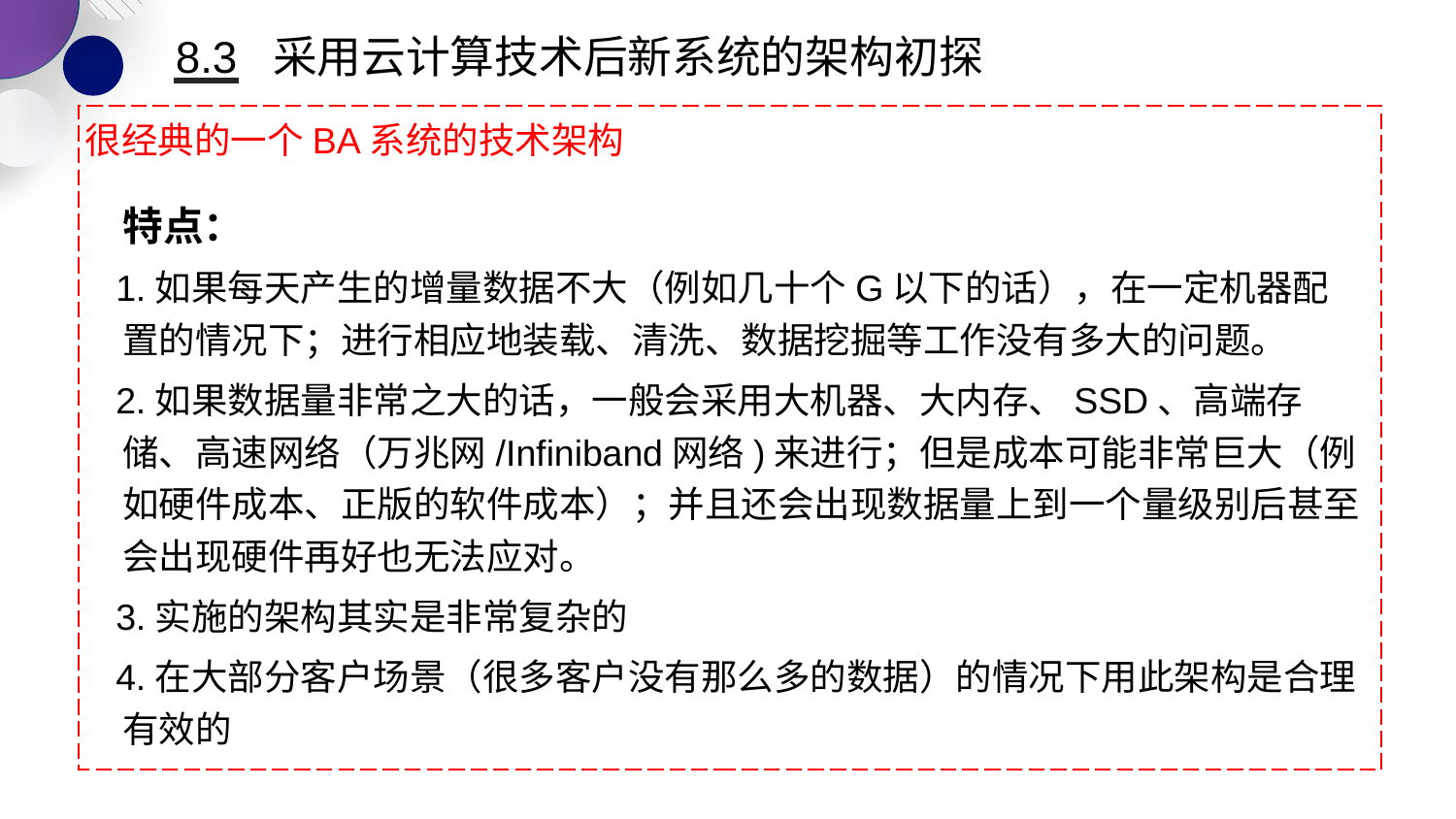

8.3  采用云计算技术后新系统的架构初探

很经典的一个BA系统的技术架构

	特点：
  1.如果每天产生的增量数据不大（例如几十个G以下的话），在一定机器配置的情况下；进行相应地装载、清洗、数据挖掘等工作没有多大的问题。
  2.如果数据量非常之大的话，一般会采用大机器、大内存、SSD、高端存储、高速网络（万兆网/Infiniband网络)来进行；但是成本可能非常巨大（例如硬件成本、正版的软件成本）；并且还会出现数据量上到一个量级别后甚至会出现硬件再好也无法应对。
  3.实施的架构其实是非常复杂的
  4.在大部分客户场景（很多客户没有那么多的数据）的情况下用此架构是合理有效的